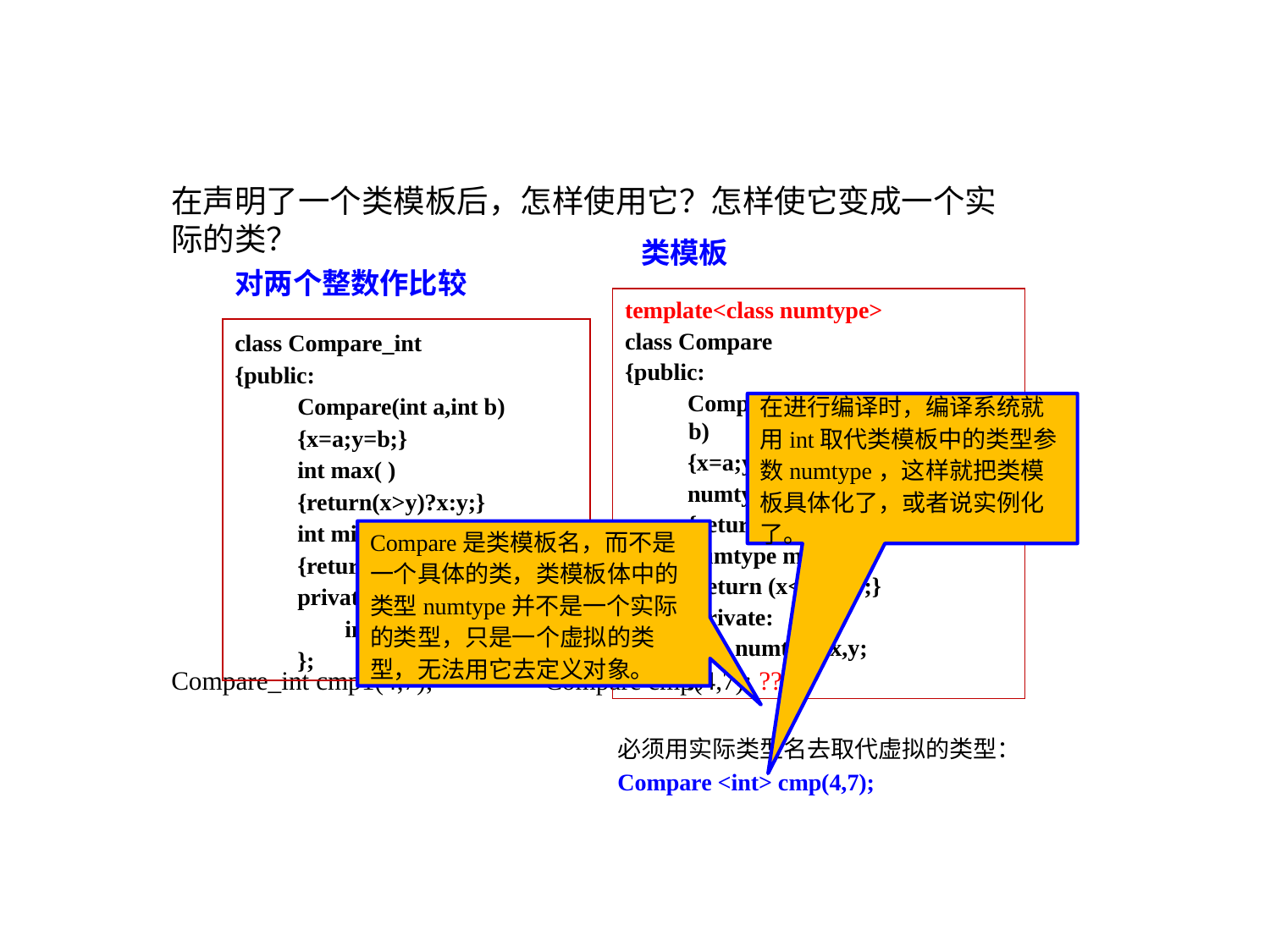

在声明了一个类模板后，怎样使用它？怎样使它变成一个实际的类？

Compare_int cmp1(4,7);                 Compare cmp(4,7); ??

类模板
对两个整数作比较
template<class numtype>
class Compare
{public:
Compare(numtype a,numtype b)
{x=a;y=b;}
numtype max( )
{return (x>y)?x:y;}
numtype min( )
{return (x<y)?x:y;}
 private:
        numtype x,y;
};
class Compare_int
{public:
Compare(int a,int b)
{x=a;y=b;}
int max( )
{return(x>y)?x:y;}
int min( )
{return(x<y)?x:y;}
private:
        int x,y;
};
在进行编译时，编译系统就用int取代类模板中的类型参数numtype，这样就把类模板具体化了，或者说实例化了。
Compare是类模板名，而不是一个具体的类，类模板体中的类型numtype并不是一个实际的类型，只是一个虚拟的类型，无法用它去定义对象。
必须用实际类型名去取代虚拟的类型：
Compare <int> cmp(4,7);